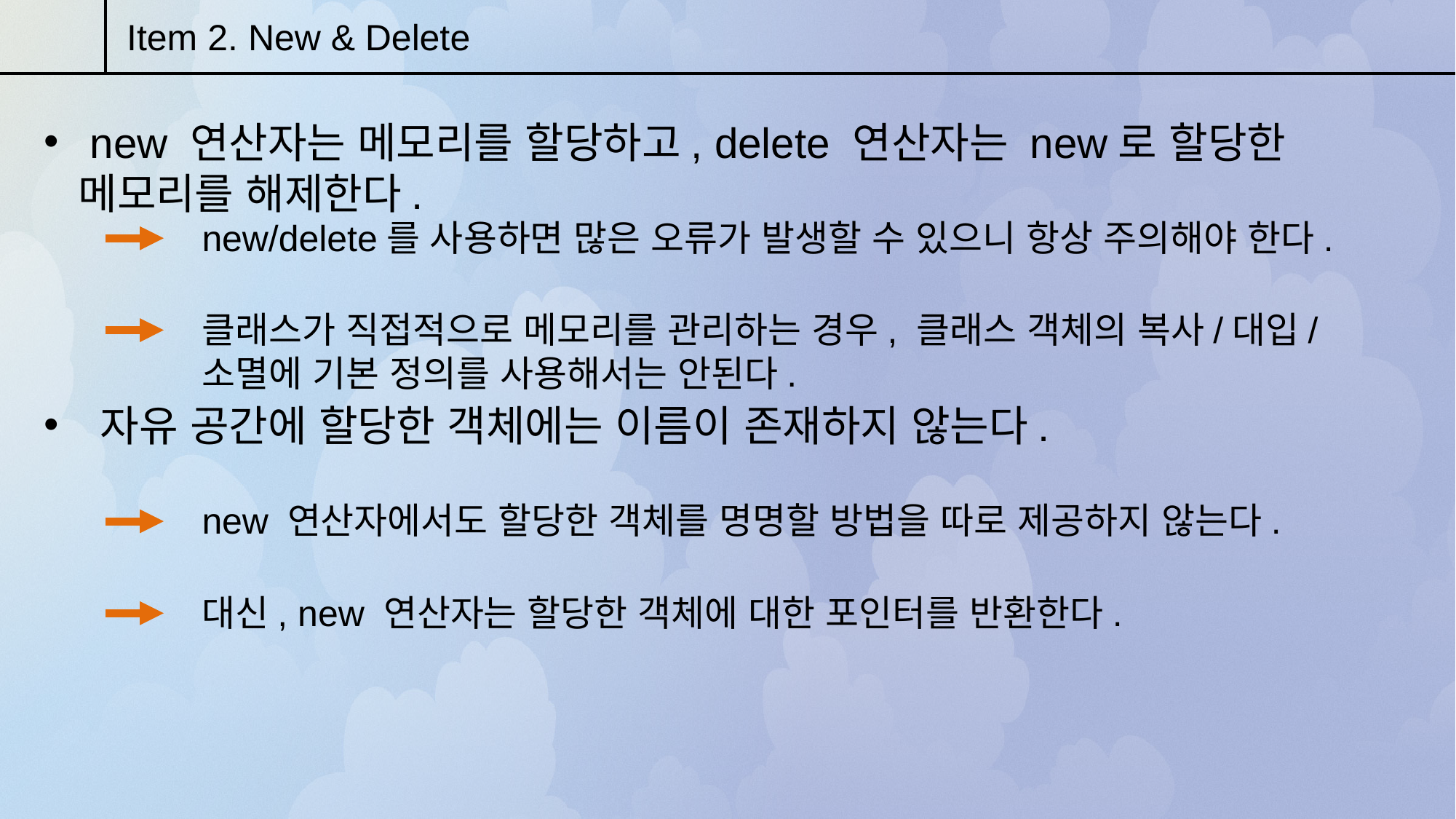

Item 2. New & Delete
 new 연산자는 메모리를 할당하고, delete 연산자는 new로 할당한 메모리를 해제한다.
new/delete를 사용하면 많은 오류가 발생할 수 있으니 항상 주의해야 한다.
클래스가 직접적으로 메모리를 관리하는 경우, 클래스 객체의 복사/대입/소멸에 기본 정의를 사용해서는 안된다.
 자유 공간에 할당한 객체에는 이름이 존재하지 않는다.
new 연산자에서도 할당한 객체를 명명할 방법을 따로 제공하지 않는다.
대신, new 연산자는 할당한 객체에 대한 포인터를 반환한다.